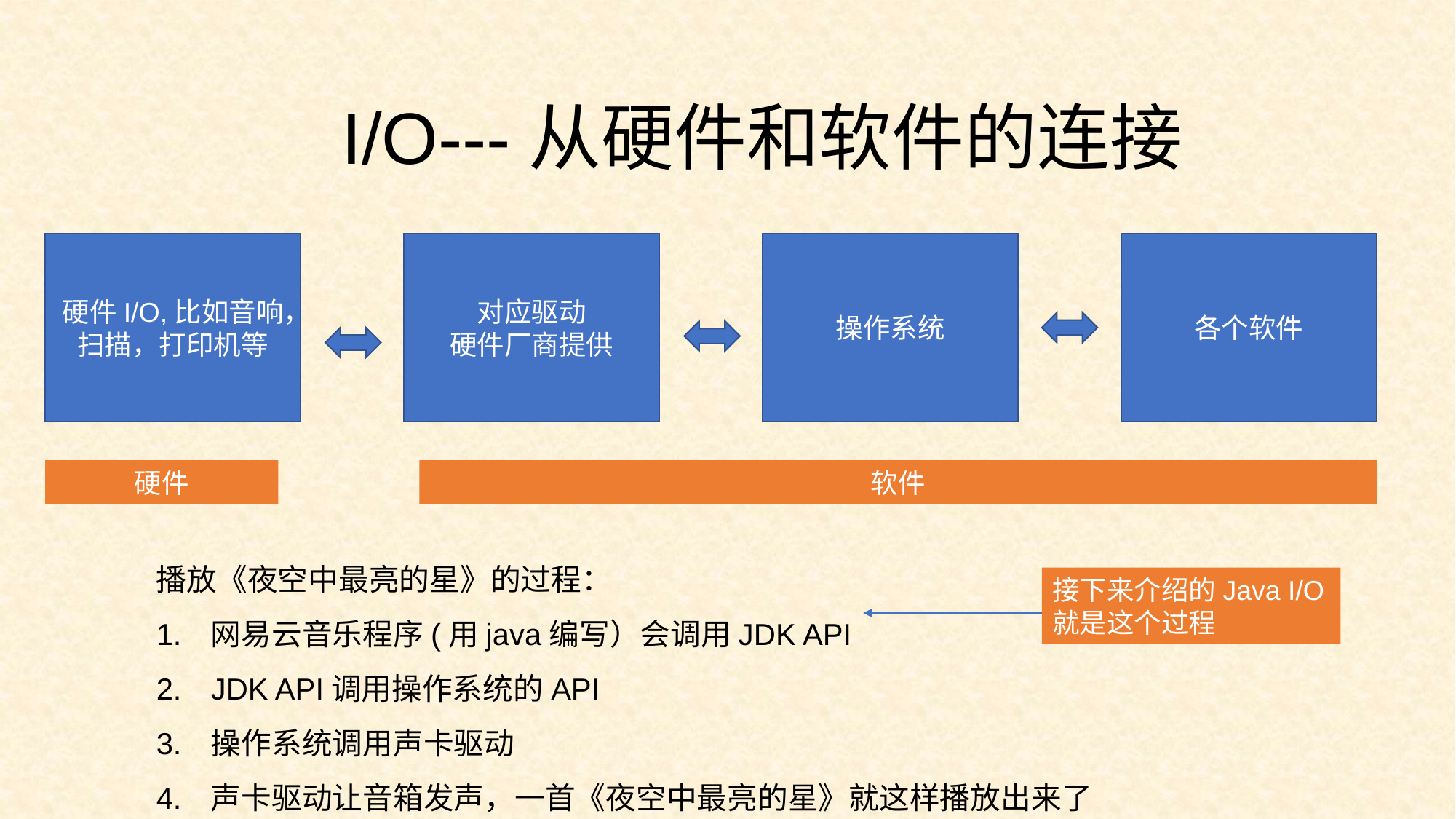

I/O---从硬件和软件的连接
硬件I/O,比如音响，扫描，打印机等
对应驱动
硬件厂商提供
操作系统
各个软件

硬件
软件
播放《夜空中最亮的星》的过程：
网易云音乐程序(用java编写）会调用JDK API
JDK API调用操作系统的API
操作系统调用声卡驱动
声卡驱动让音箱发声，一首《夜空中最亮的星》就这样播放出来了
接下来介绍的Java I/O就是这个过程